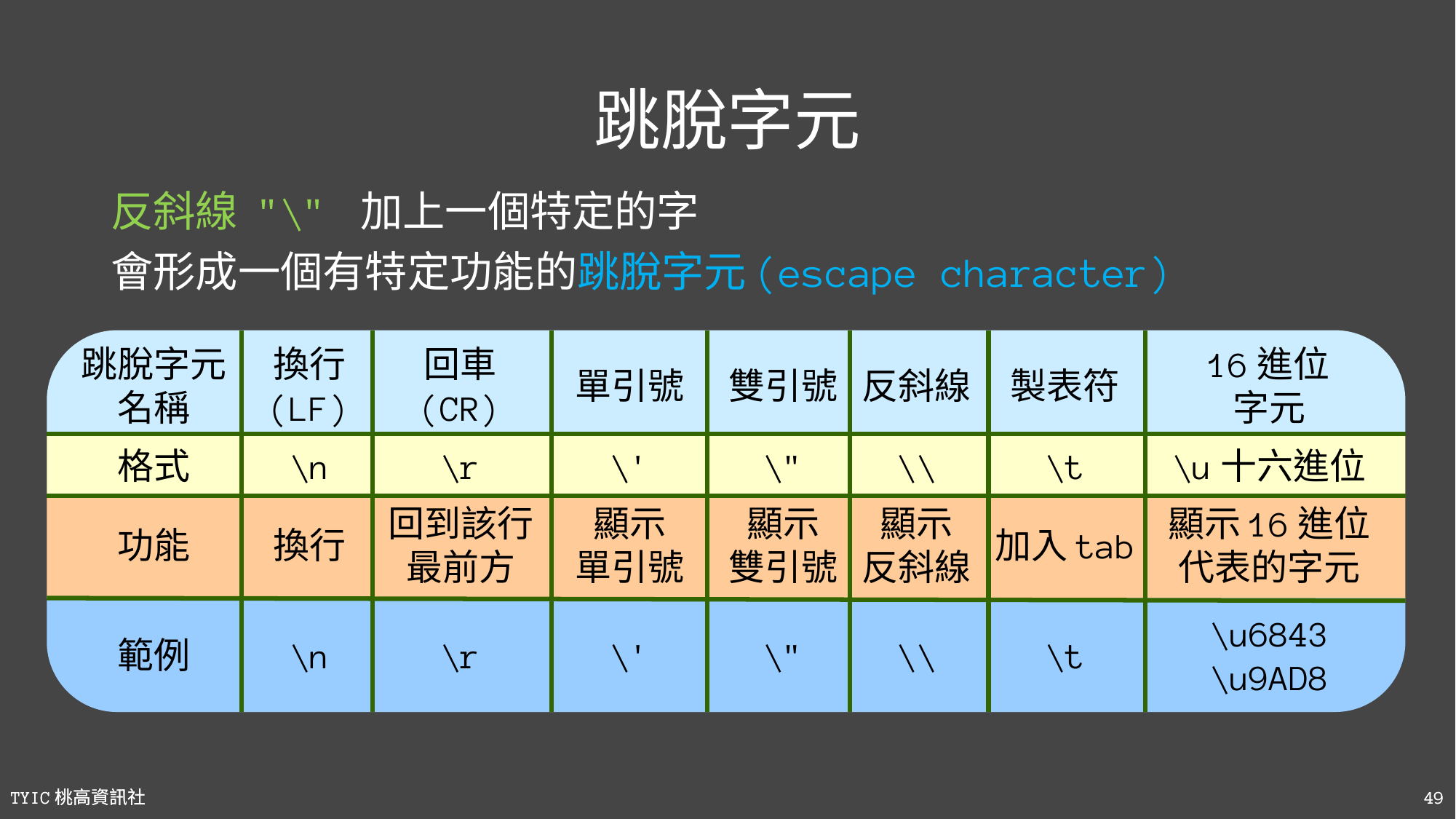

# 跳脫字元
反斜線 "\" 加上一個特定的字
會形成一個有特定功能的跳脫字元(escape character)

跳脫字元
名稱
換行
(LF)
回車
(CR)
16進位
字元
單引號
雙引號
反斜線
製表符

\n
\r
\'
\"
\\
\t
\u十六進位
格式
回到該行
最前方
顯示
單引號
顯示
雙引號
顯示
反斜線
顯示16進位
代表的字元

功能
換行
加入tab

\u6843
\u9AD8
範例
\n
\r
\'
\"
\\
\t